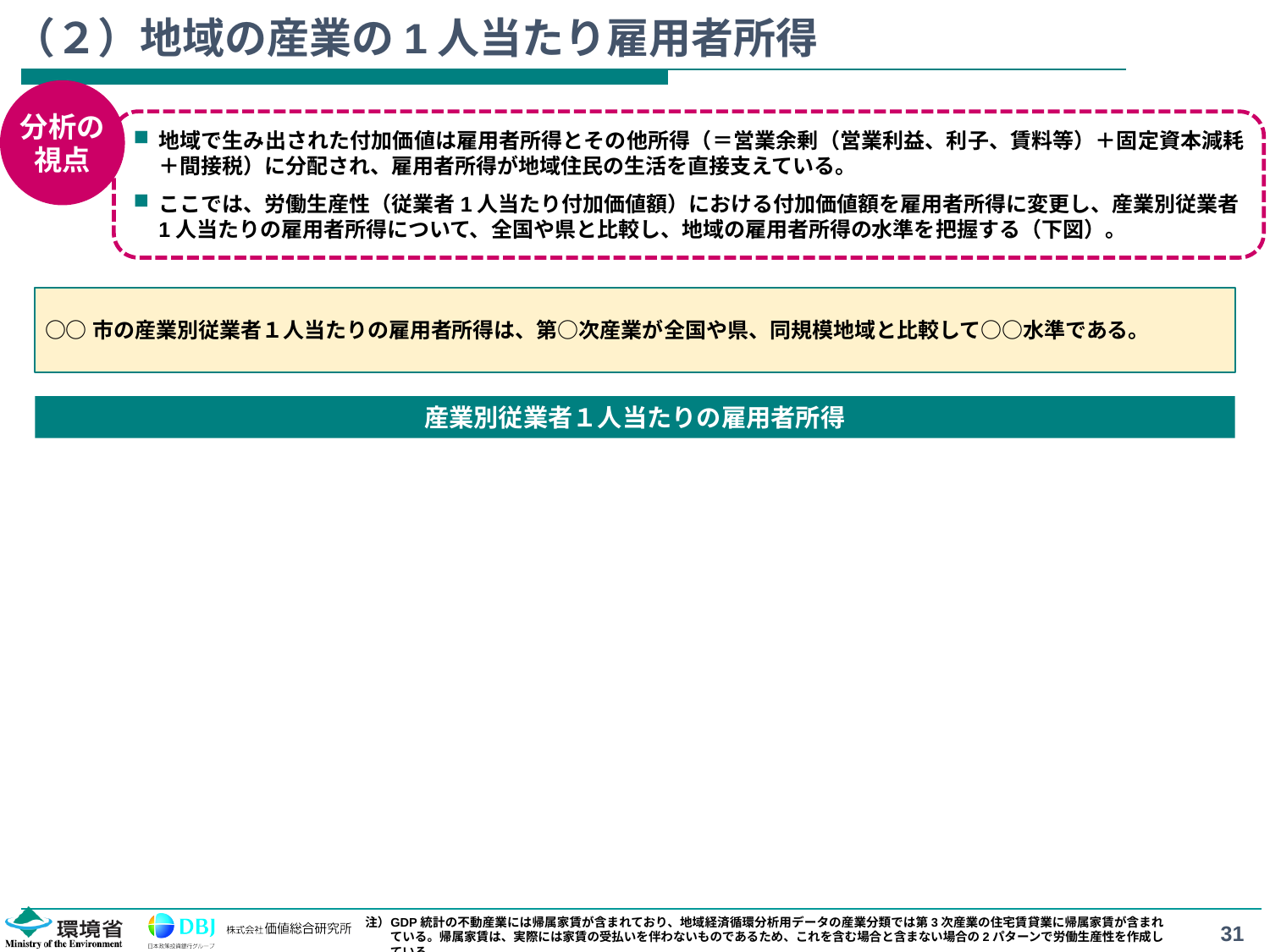

# （２）地域の産業の1人当たり雇用者所得
分析の
視点
地域で生み出された付加価値は雇用者所得とその他所得（＝営業余剰（営業利益、利子、賃料等）＋固定資本減耗＋間接税）に分配され、雇用者所得が地域住民の生活を直接支えている。
ここでは、労働生産性（従業者1人当たり付加価値額）における付加価値額を雇用者所得に変更し、産業別従業者1人当たりの雇用者所得について、全国や県と比較し、地域の雇用者所得の水準を把握する（下図）。
○○市の産業別従業者１人当たりの雇用者所得は、第○次産業が全国や県、同規模地域と比較して○○水準である。
産業別従業者１人当たりの雇用者所得
注）	GDP統計の不動産業には帰属家賃が含まれており、地域経済循環分析用データの産業分類では第3次産業の住宅賃貸業に帰属家賃が含まれている。帰属家賃は、実際には家賃の受払いを伴わないものであるため、これを含む場合と含まない場合の2パターンで労働生産性を作成している。
31